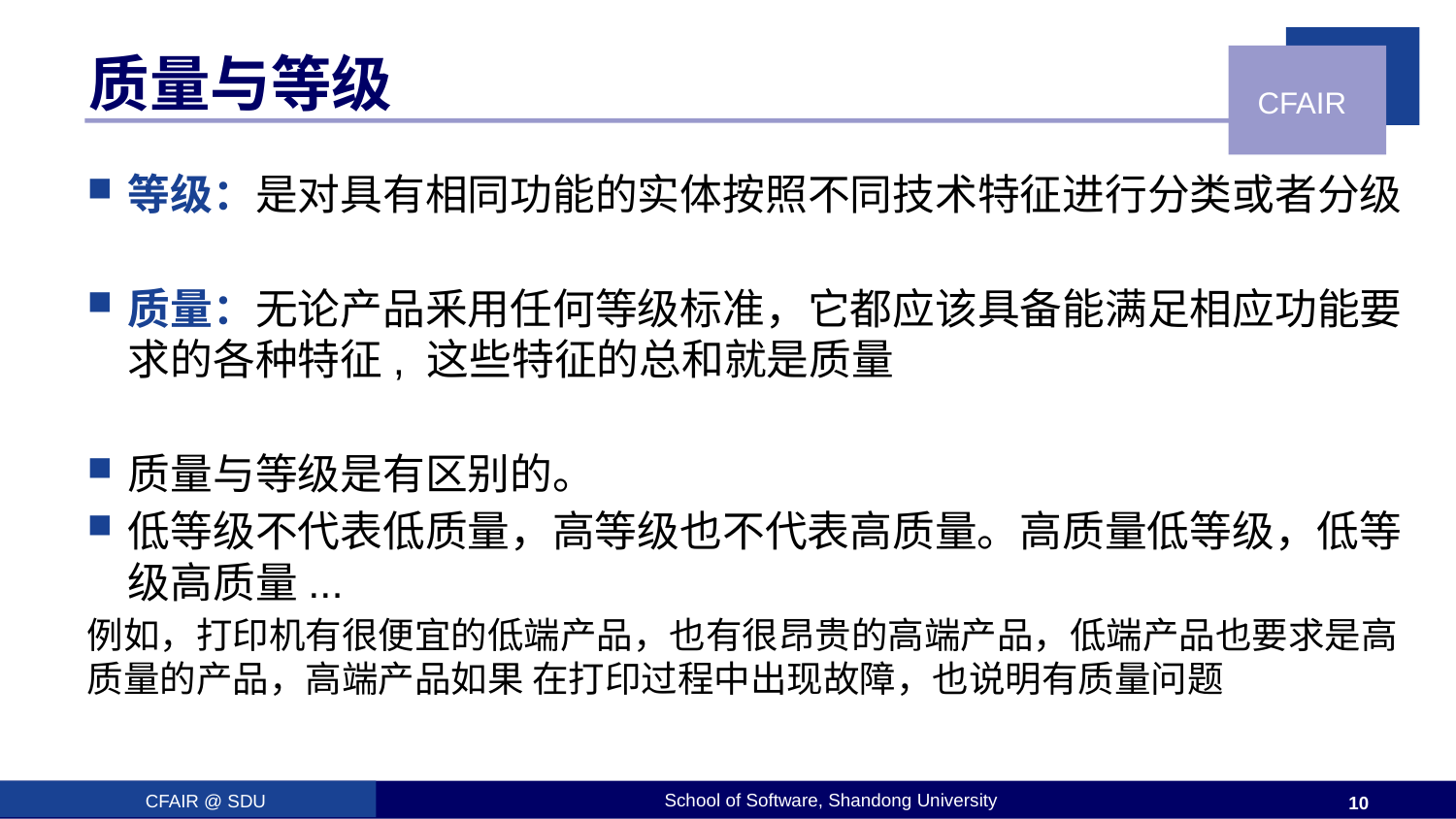

# 质量与等级
等级：是对具有相同功能的实体按照不同技术特征进行分类或者分级

质量：无论产品釆用任何等级标准，它都应该具备能满足相应功能要求的各种特征, 这些特征的总和就是质量

质量与等级是有区别的。
低等级不代表低质量，高等级也不代表高质量。高质量低等级，低等级高质量...
例如，打印机有很便宜的低端产品，也有很昂贵的高端产品，低端产品也要求是高质量的产品，高端产品如果 在打印过程中出现故障，也说明有质量问题